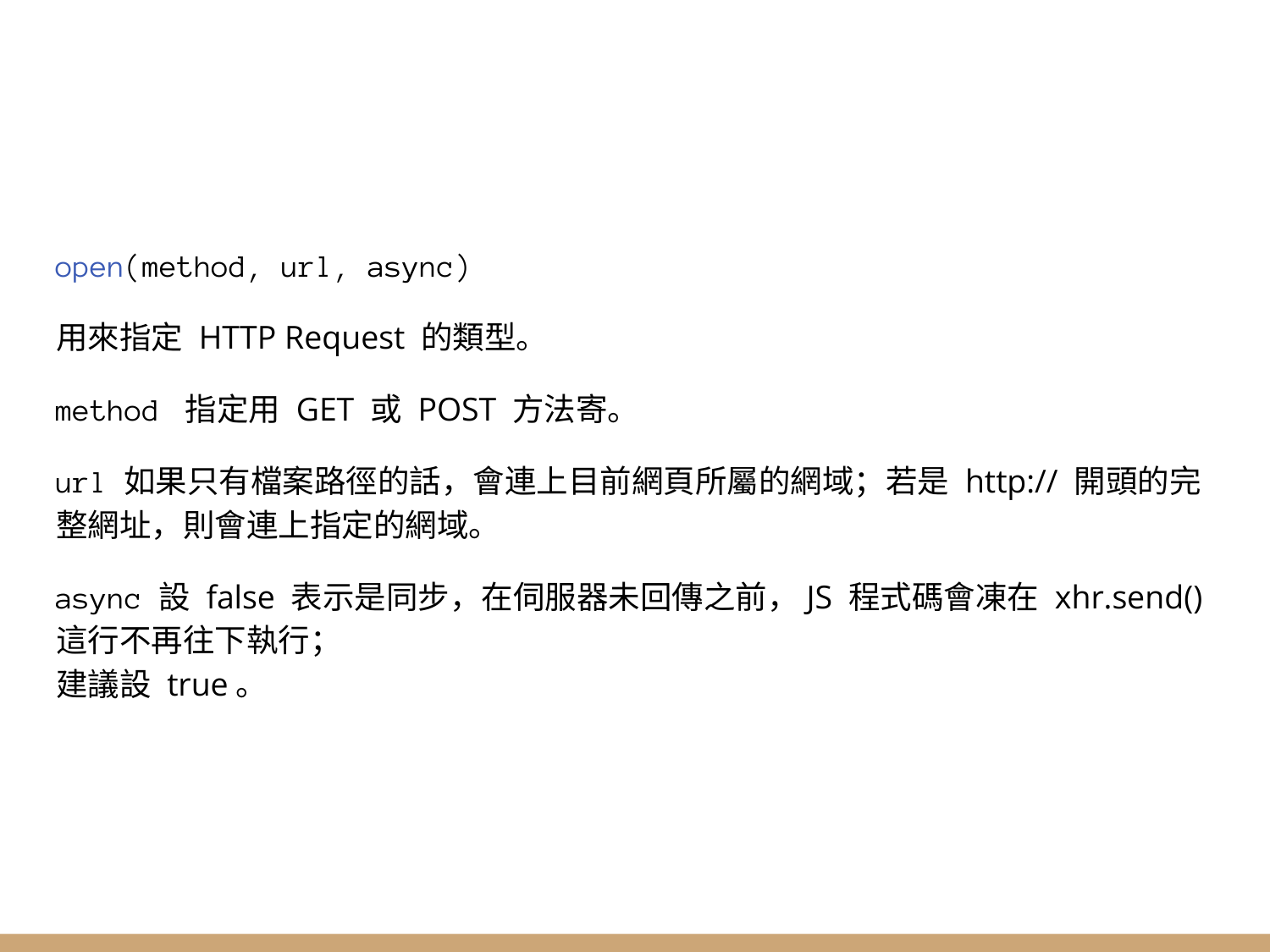

open(method, url, async)
用來指定 HTTP Request 的類型。
method 指定用 GET 或 POST 方法寄。
url 如果只有檔案路徑的話，會連上目前網頁所屬的網域；若是 http:// 開頭的完整網址，則會連上指定的網域。
async 設 false 表示是同步，在伺服器未回傳之前，JS 程式碼會凍在 xhr.send() 這行不再往下執行；
建議設 true。